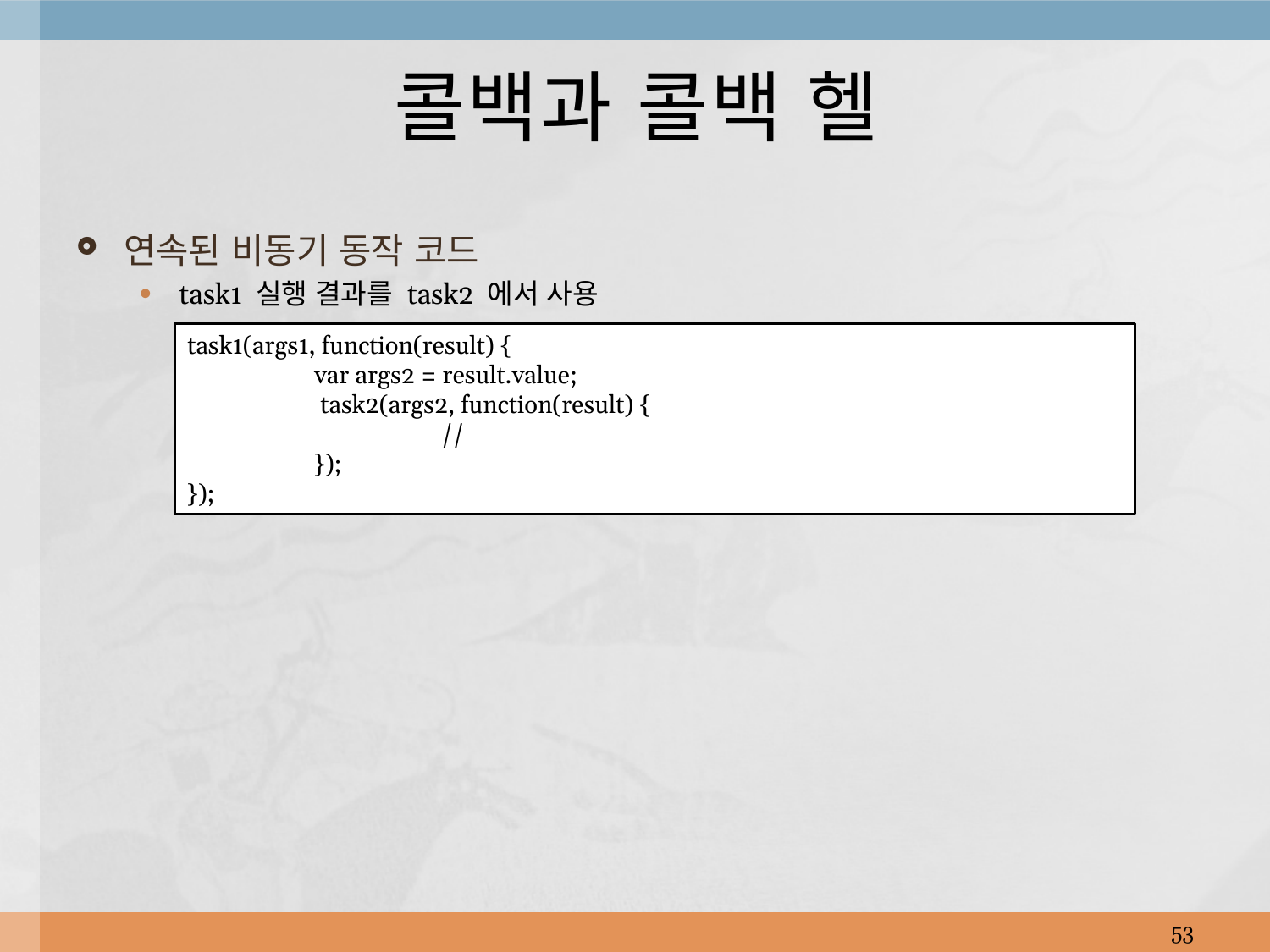

# 콜백과 콜백 헬
연속된 비동기 동작 코드
task1 실행 결과를 task2 에서 사용
task1(args1, function(result) {
	var args2 = result.value;
	 task2(args2, function(result) {
		//
	});
});
53